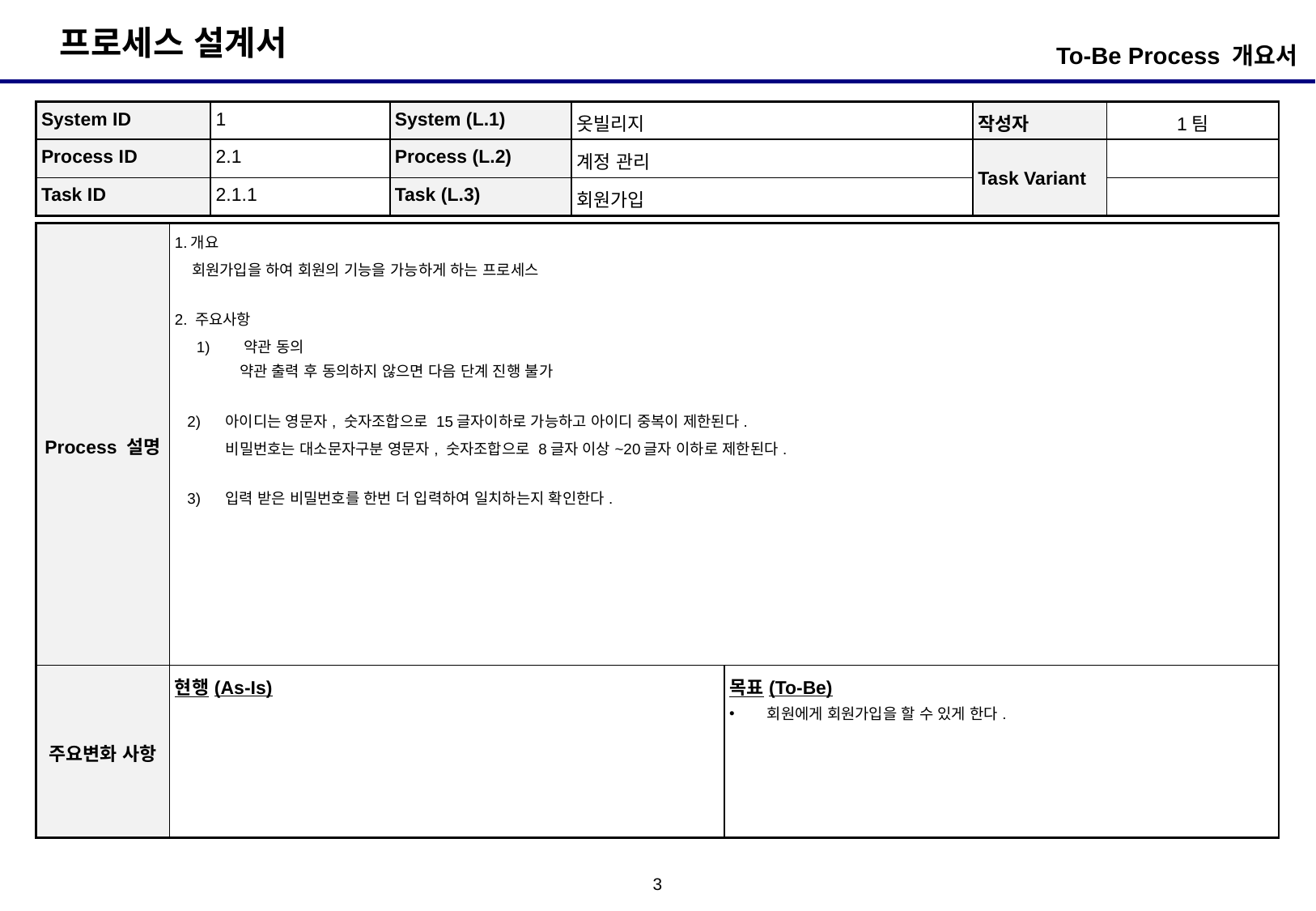

To-Be Process 개요서
| System ID | 1 | System (L.1) | 옷빌리지 | 작성자 | 1팀 |
| --- | --- | --- | --- | --- | --- |
| Process ID | 2.1 | Process (L.2) | 계정 관리 | Task Variant |  |
| Task ID | 2.1.1 | Task (L.3) | 회원가입 |  |  |
| Process 설명 | 1.개요 회원가입을 하여 회원의 기능을 가능하게 하는 프로세스 2. 주요사항 약관 동의 약관 출력 후 동의하지 않으면 다음 단계 진행 불가 2) 아이디는 영문자, 숫자조합으로 15글자이하로 가능하고 아이디 중복이 제한된다. 비밀번호는 대소문자구분 영문자, 숫자조합으로 8글자 이상~20글자 이하로 제한된다. 3) 입력 받은 비밀번호를 한번 더 입력하여 일치하는지 확인한다. |  |
| --- | --- | --- |
| 주요변화 사항 | 현행(As-Is) | 목표(To-Be) 회원에게 회원가입을 할 수 있게 한다. |